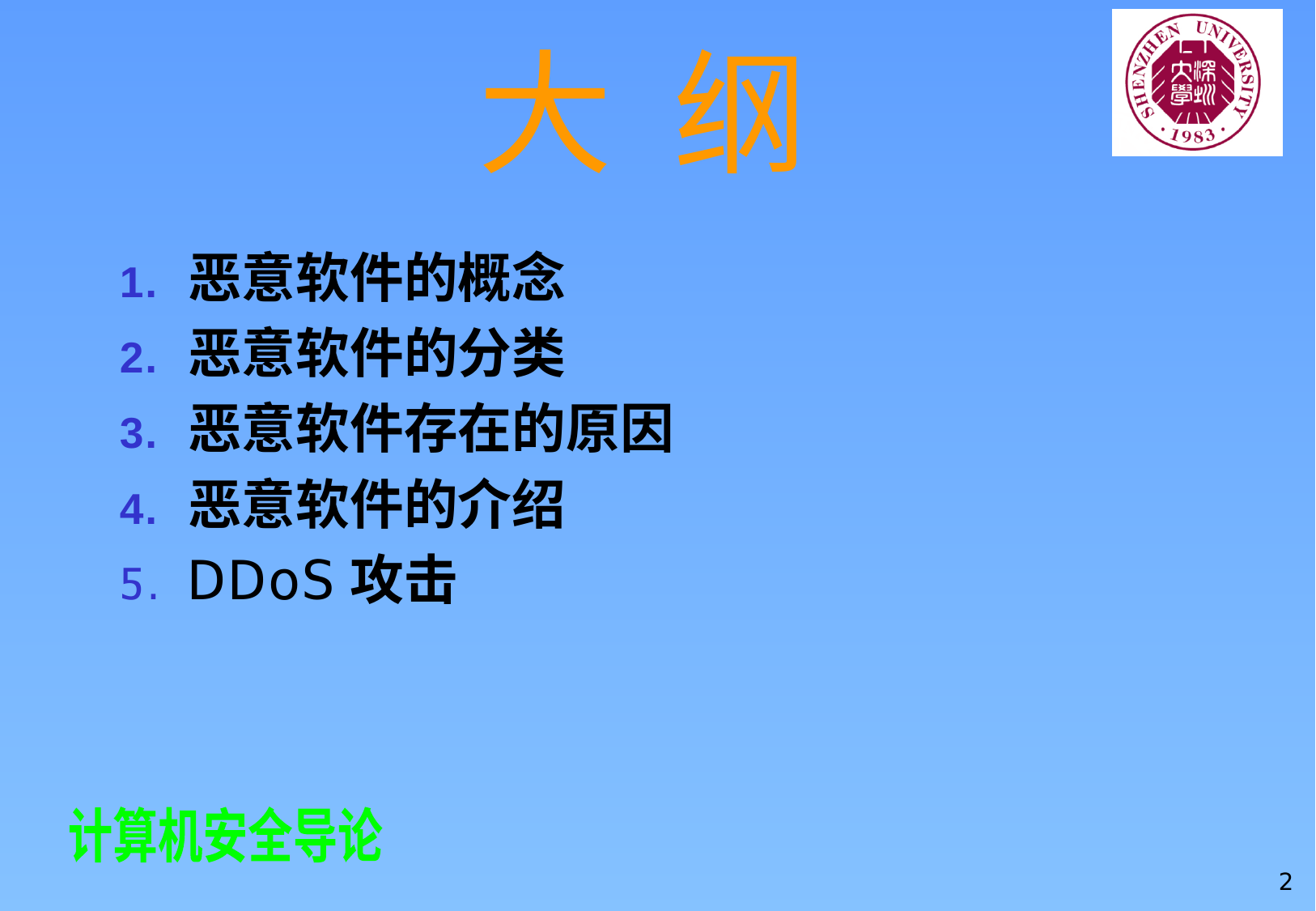

# 大  纲
恶意软件的概念
恶意软件的分类
恶意软件存在的原因
恶意软件的介绍
DDoS攻击

2